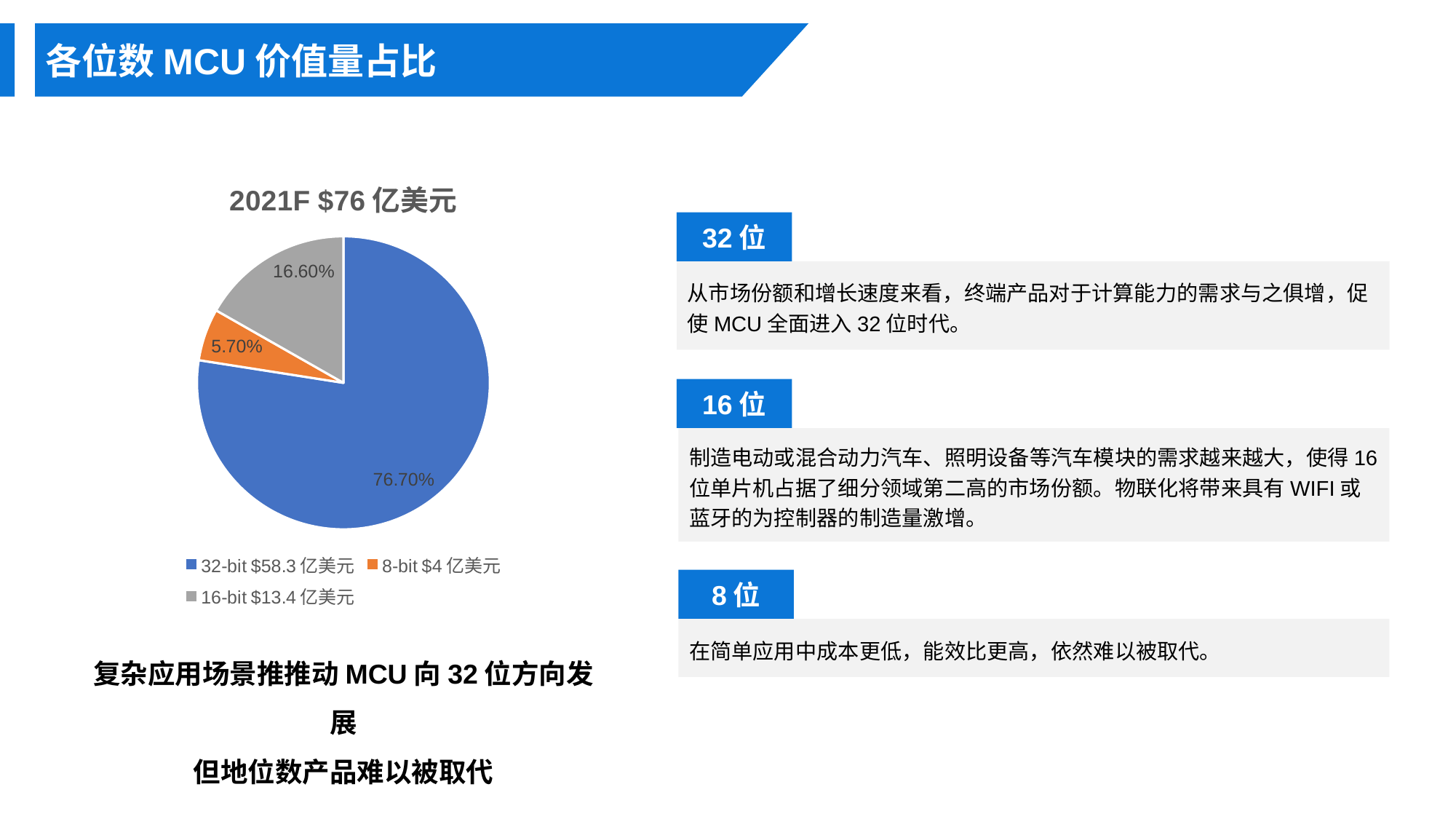

各位数MCU价值量占比

### Chart: 2021F $76亿美元

| Category | 2021F $76亿美元 |
|---|---|
| 32-bit $58.3亿美元 | 0.767 |
| 8-bit $4亿美元 | 0.057 |
| 16-bit $13.4亿美元 | 0.166 |
32位
从市场份额和增长速度来看，终端产品对于计算能力的需求与之俱增，促使MCU全面进入32位时代。
16位
制造电动或混合动力汽车、照明设备等汽车模块的需求越来越大，使得16位单片机占据了细分领域第二高的市场份额。物联化将带来具有WIFI或蓝牙的为控制器的制造量激增。
8位
在简单应用中成本更低，能效比更高，依然难以被取代。
复杂应用场景推推动MCU向32位方向发展
但地位数产品难以被取代